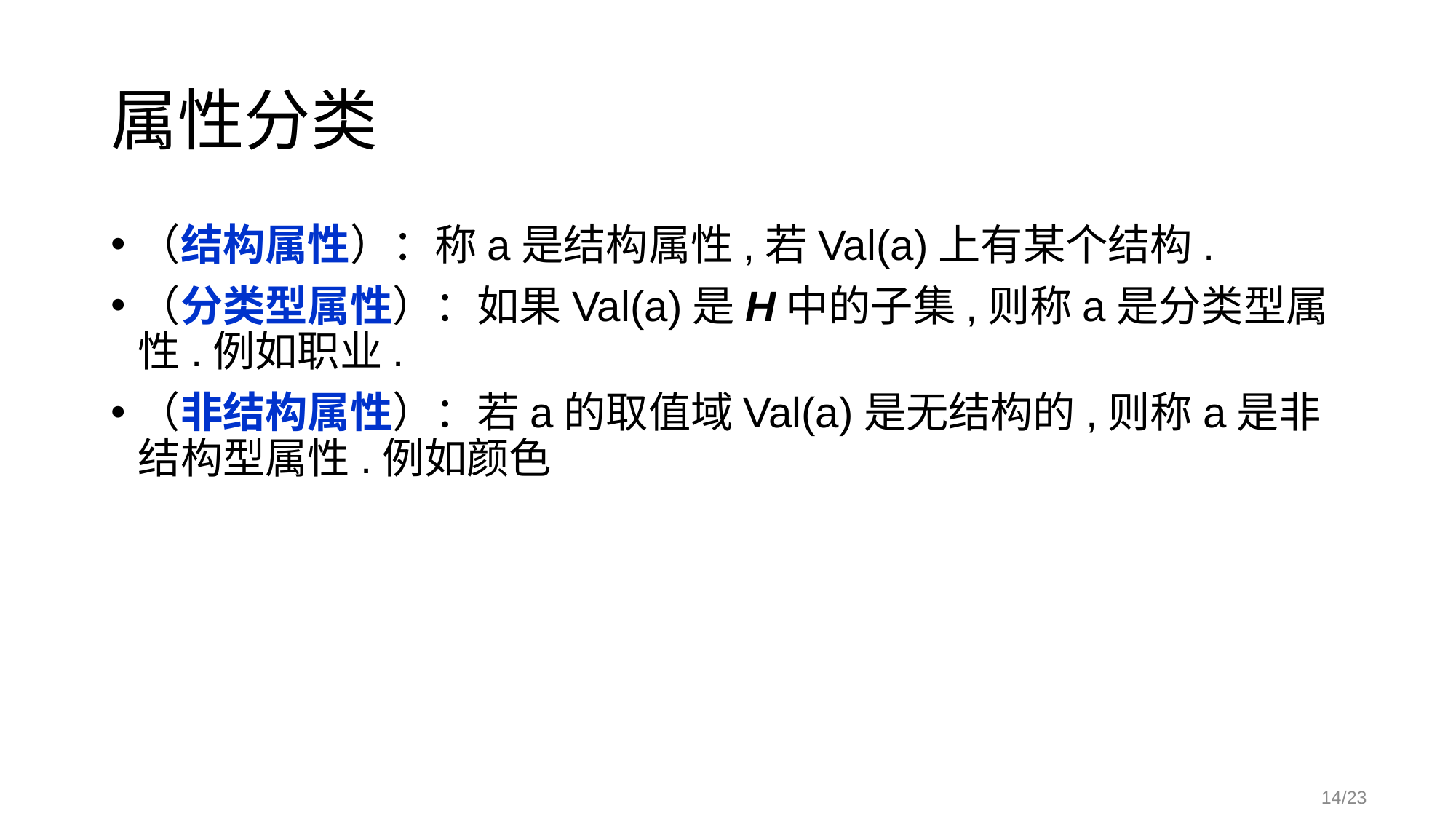

# 属性分类
（结构属性）：称a是结构属性,若Val(a)上有某个结构.
（分类型属性）：如果Val(a)是H中的子集,则称a是分类型属性.例如职业.
（非结构属性）：若a的取值域Val(a)是无结构的,则称a是非结构型属性.例如颜色
14/23